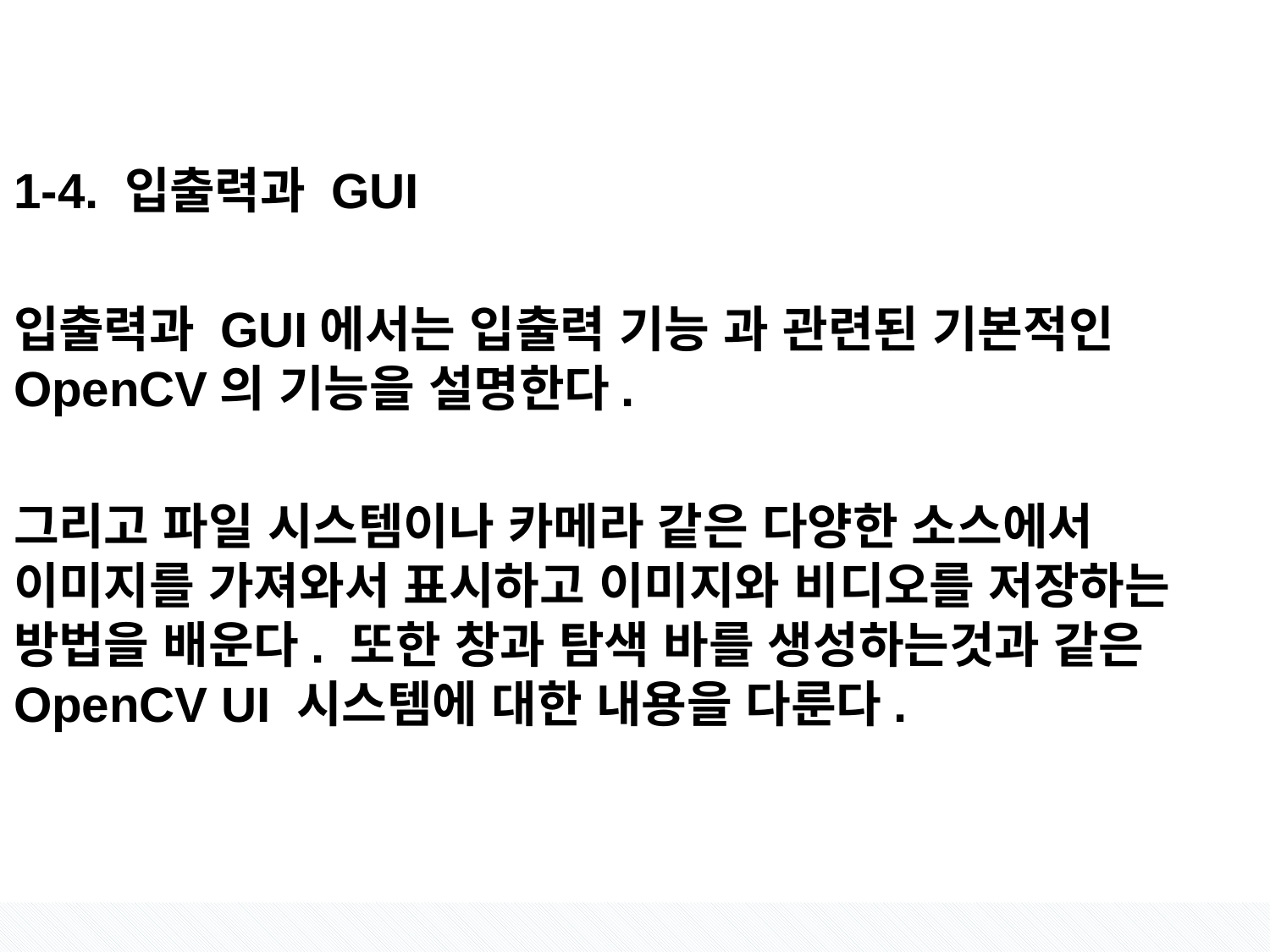

#
1-4. 입출력과 GUI

입출력과 GUI에서는 입출력 기능 과 관련된 기본적인 OpenCV의 기능을 설명한다.

그리고 파일 시스템이나 카메라 같은 다양한 소스에서 이미지를 가져와서 표시하고 이미지와 비디오를 저장하는 방법을 배운다. 또한 창과 탐색 바를 생성하는것과 같은 OpenCV UI 시스템에 대한 내용을 다룬다.